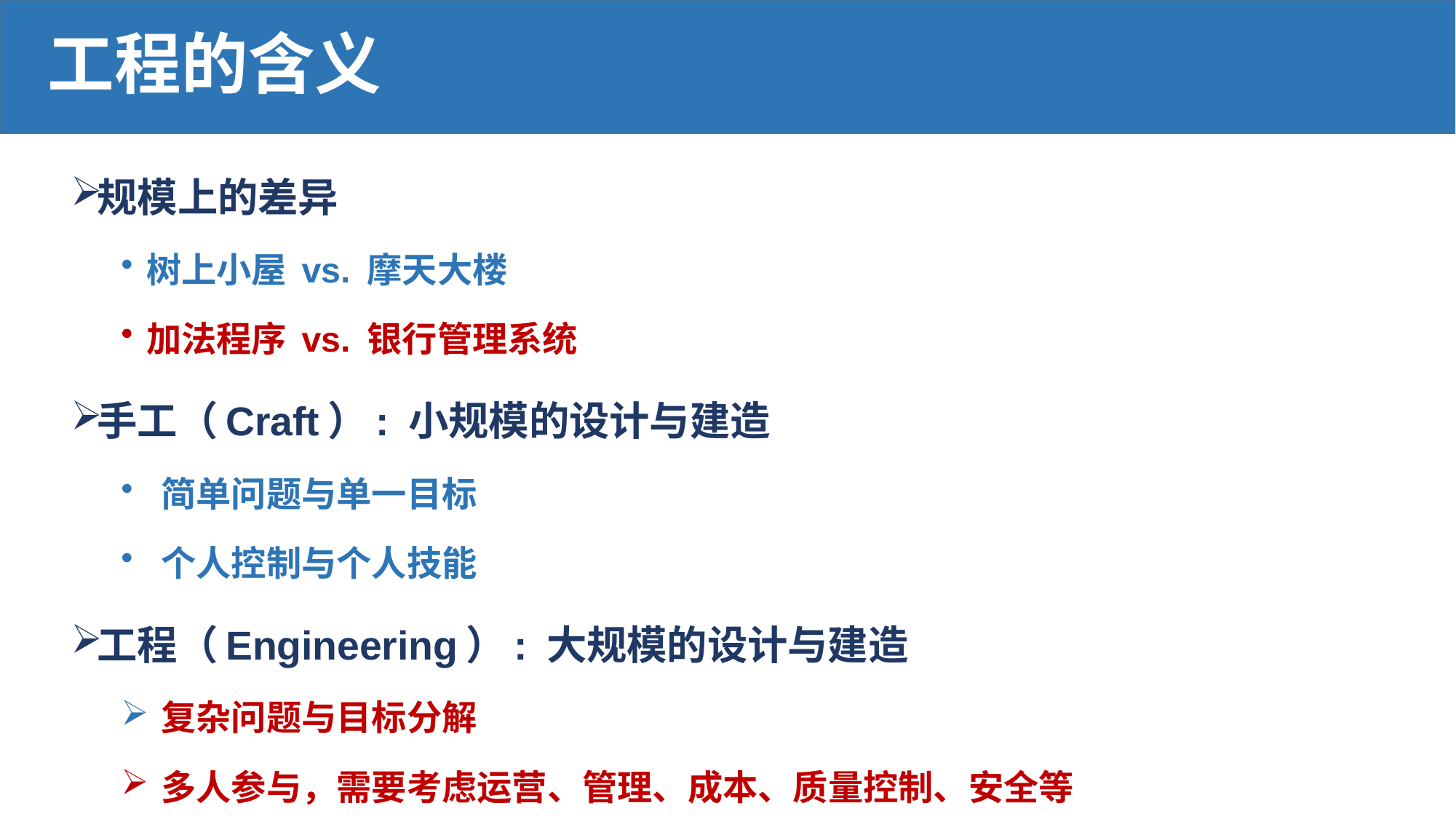

# 工程的含义
规模上的差异
树上小屋 vs. 摩天大楼
加法程序 vs. 银行管理系统
手工（Craft）: 小规模的设计与建造
 简单问题与单一目标
 个人控制与个人技能
工程（Engineering）: 大规模的设计与建造
 复杂问题与目标分解
 多人参与，需要考虑运营、管理、成本、质量控制、安全等

23